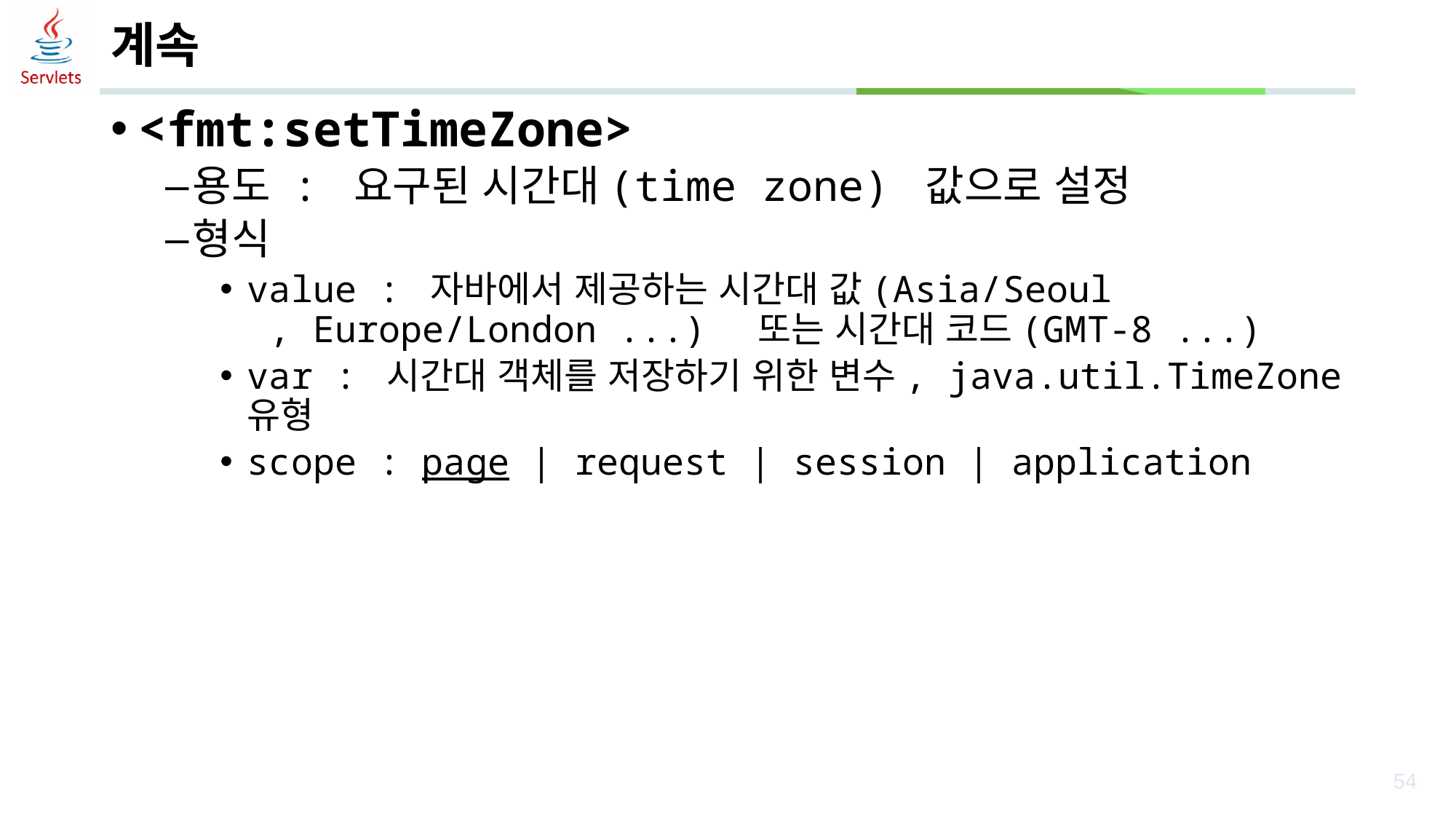

# 계속
<fmt:setTimeZone>
용도 : 요구된 시간대(time zone) 값으로 설정
형식
value : 자바에서 제공하는 시간대 값(Asia/Seoul
 , Europe/London ...)  또는 시간대 코드(GMT-8 ...)
var : 시간대 객체를 저장하기 위한 변수, java.util.TimeZone 유형
scope : page | request | session | application

54